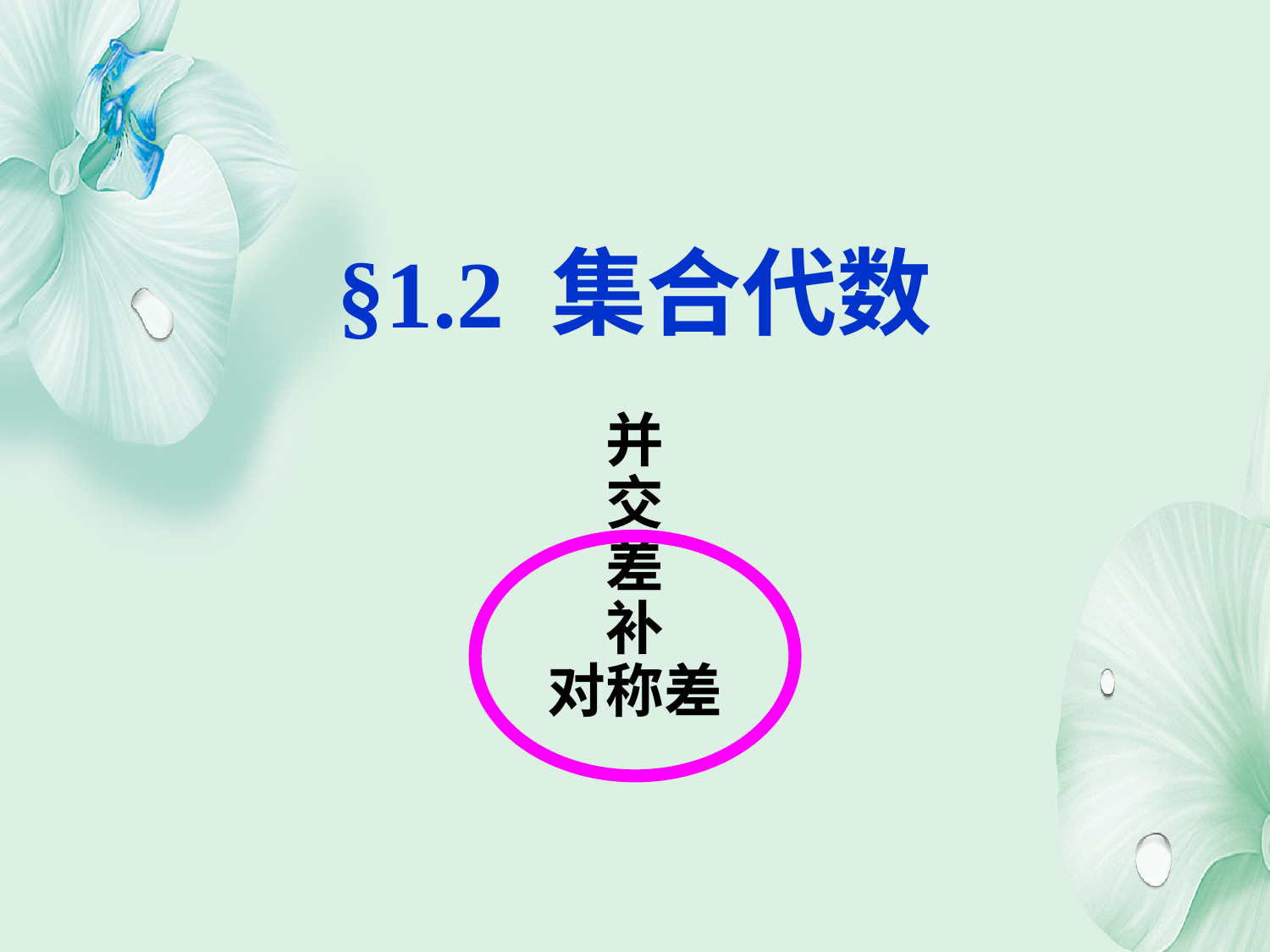

# §1.2 集合代数 并 交 差 补 对称差